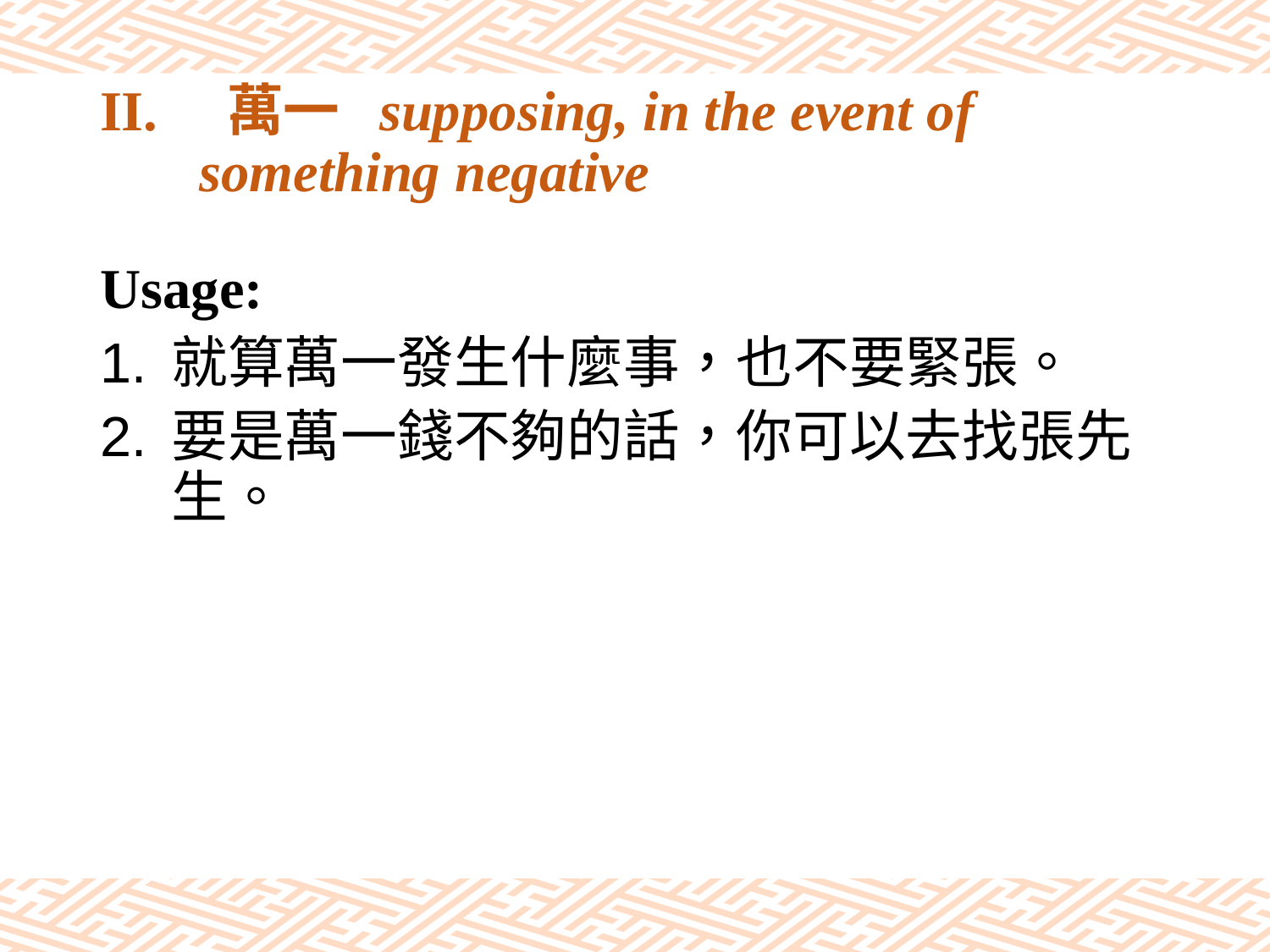

# II.	萬一  supposing, in the event of something negative
Usage:
就算萬一發生什麼事，也不要緊張。
要是萬一錢不夠的話，你可以去找張先生。